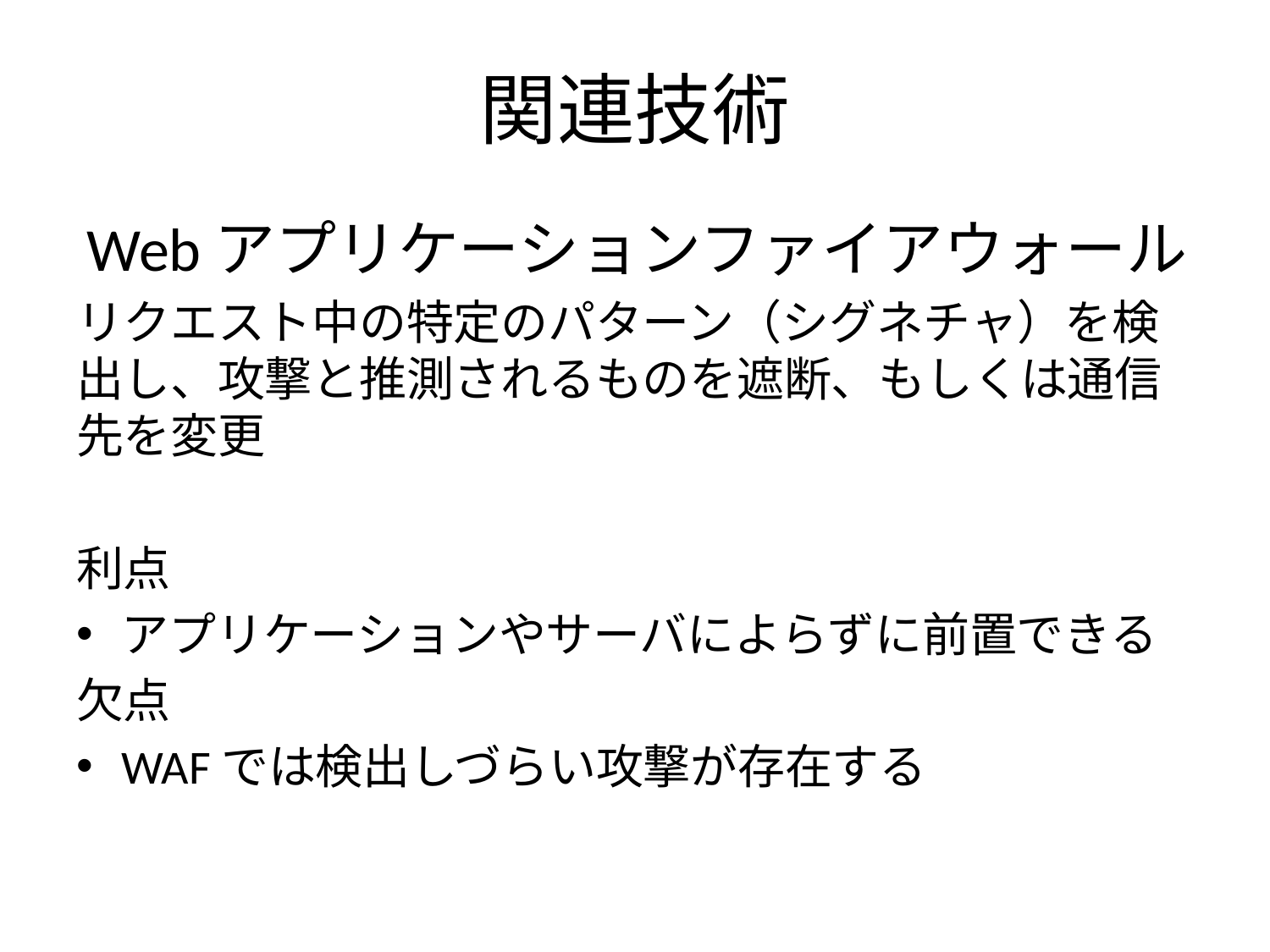

# 関連技術
 Webアプリケーションファイアウォール
リクエスト中の特定のパターン（シグネチャ）を検出し、攻撃と推測されるものを遮断、もしくは通信先を変更

利点
アプリケーションやサーバによらずに前置できる
欠点
WAFでは検出しづらい攻撃が存在する